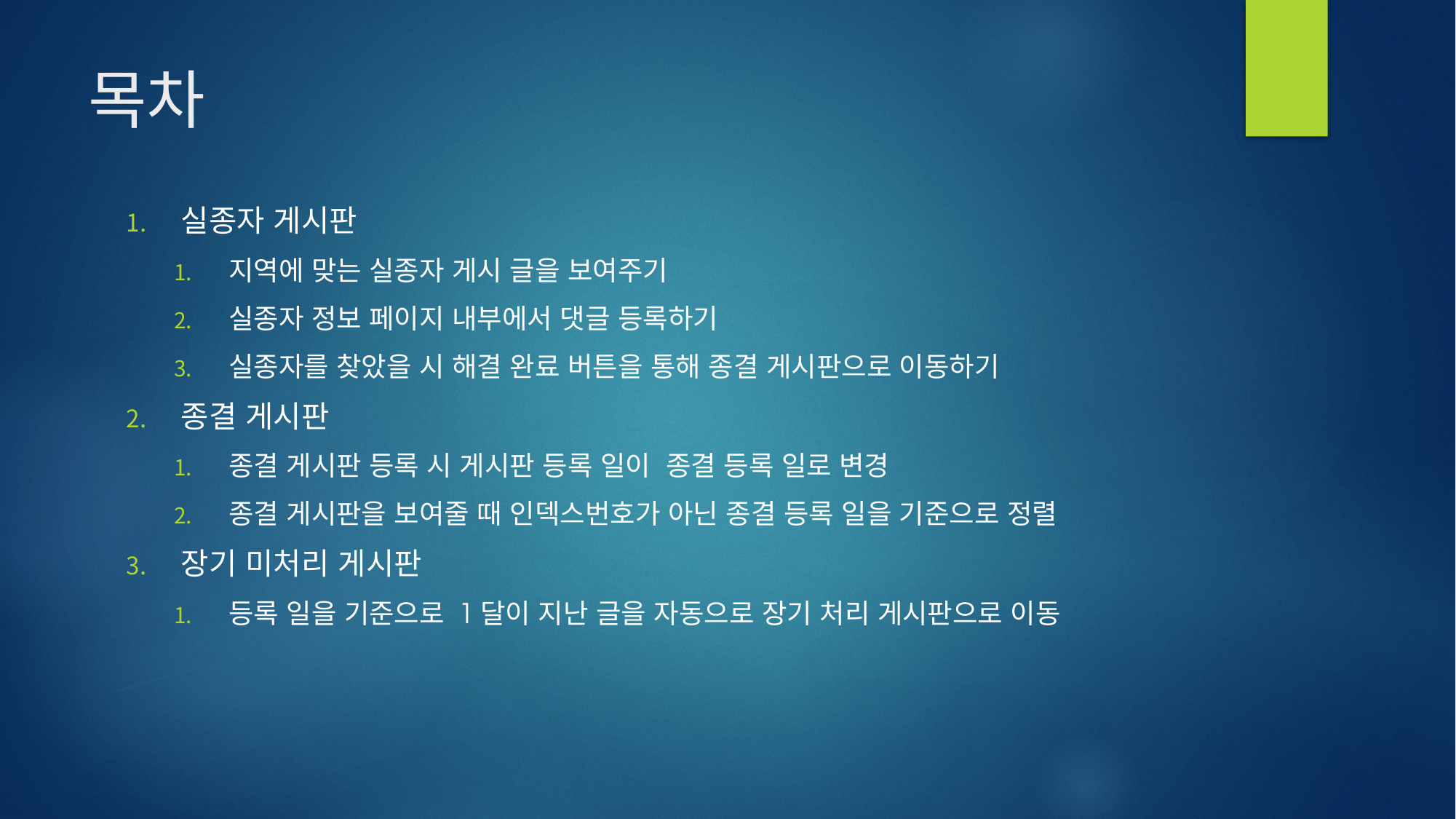

# 목차
실종자 게시판
지역에 맞는 실종자 게시 글을 보여주기
실종자 정보 페이지 내부에서 댓글 등록하기
실종자를 찾았을 시 해결 완료 버튼을 통해 종결 게시판으로 이동하기
종결 게시판
종결 게시판 등록 시 게시판 등록 일이  종결 등록 일로 변경
종결 게시판을 보여줄 때 인덱스번호가 아닌 종결 등록 일을 기준으로 정렬
장기 미처리 게시판
등록 일을 기준으로 1달이 지난 글을 자동으로 장기 처리 게시판으로 이동